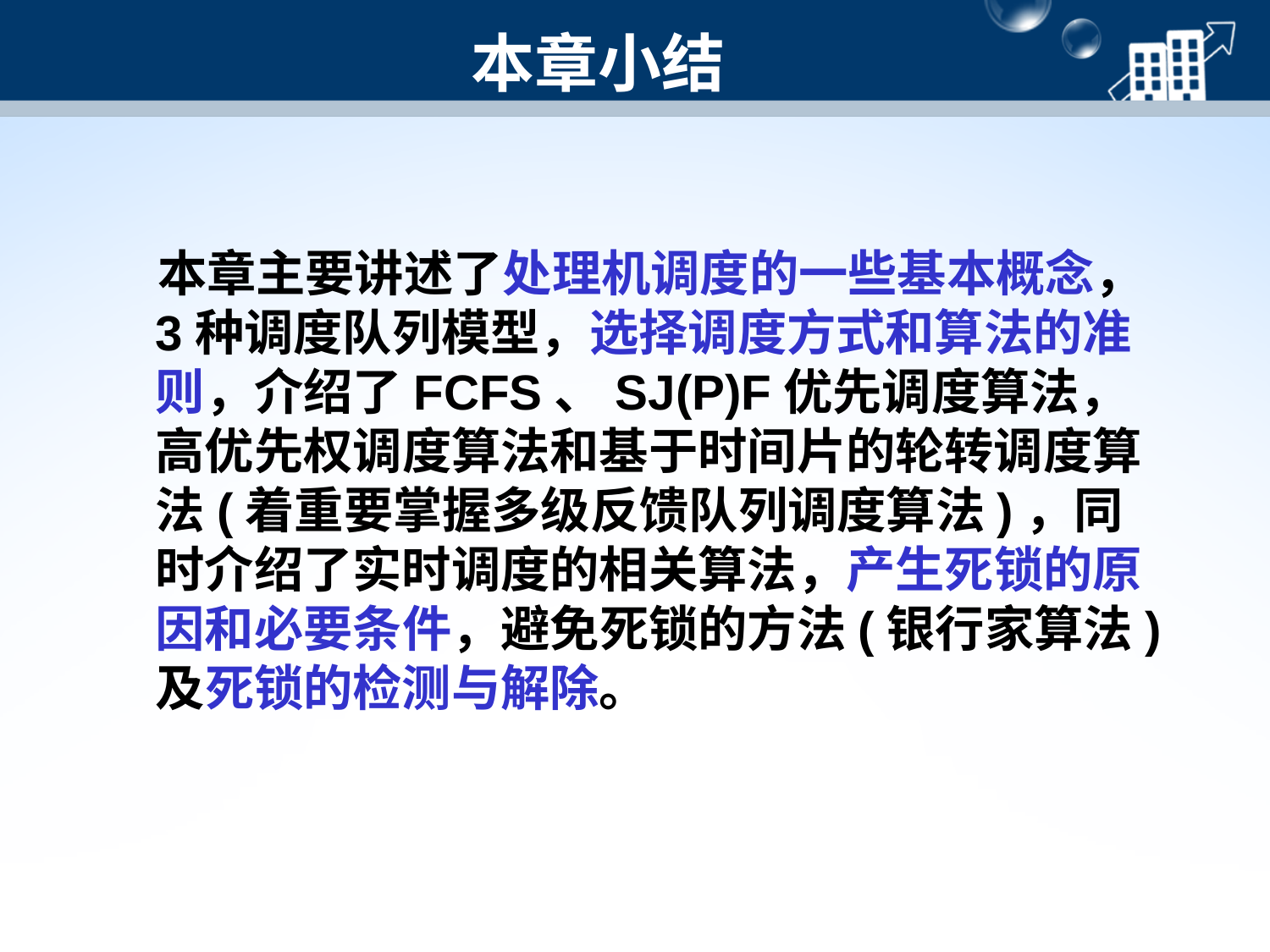

# 本章小结
本章主要讲述了处理机调度的一些基本概念，3种调度队列模型，选择调度方式和算法的准则，介绍了FCFS、SJ(P)F优先调度算法，高优先权调度算法和基于时间片的轮转调度算法(着重要掌握多级反馈队列调度算法)，同时介绍了实时调度的相关算法，产生死锁的原因和必要条件，避免死锁的方法(银行家算法)及死锁的检测与解除。